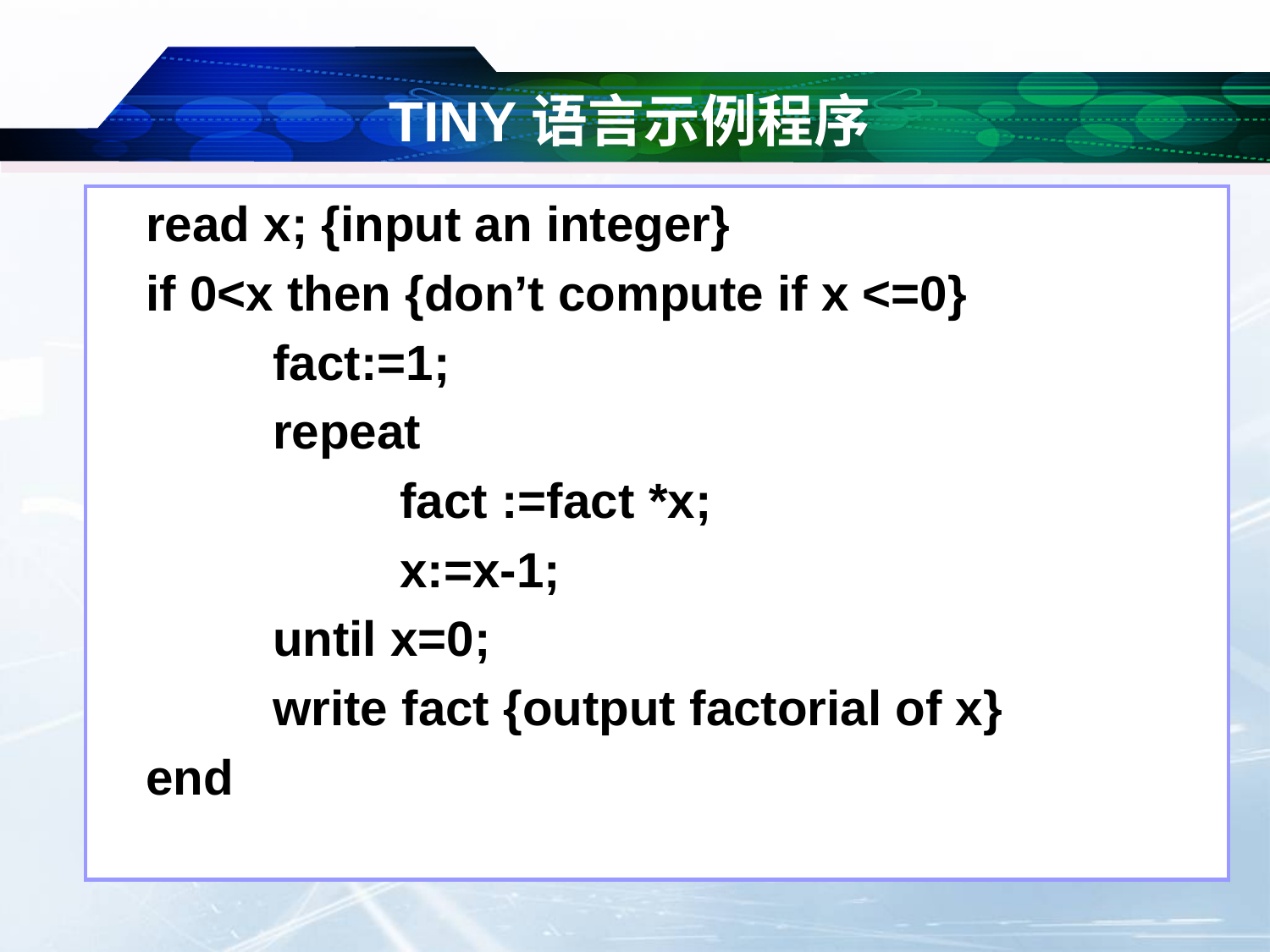

# TINY语言示例程序
	read x; {input an integer}
	if 0<x then {don’t compute if x <=0}
		fact:=1;
		repeat
			fact :=fact *x;
			x:=x-1;
		until x=0;
		write fact {output factorial of x}
	end